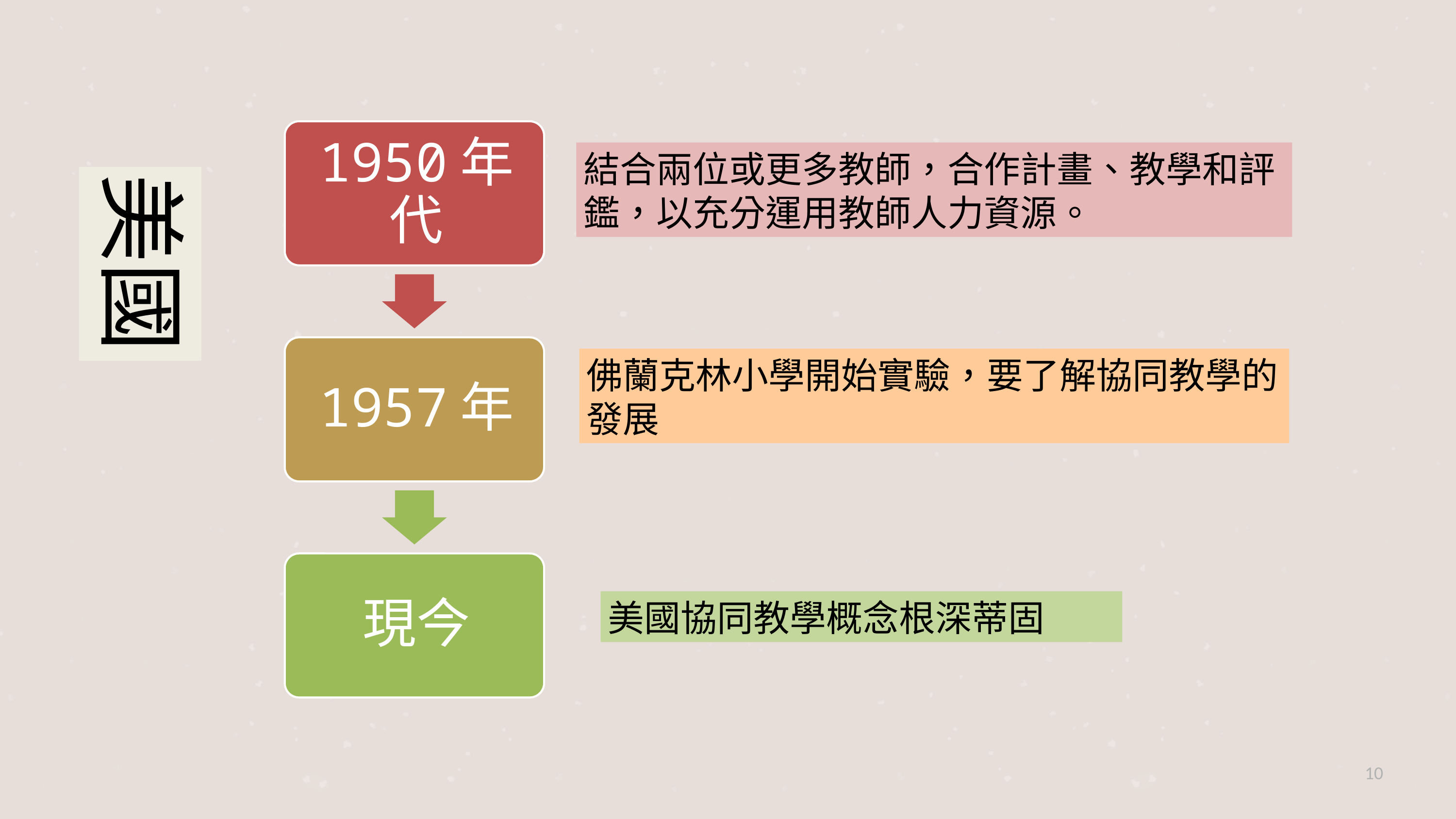

1950年代

1957年

現今
結合兩位或更多教師，合作計畫、教學和評鑑，以充分運用教師人力資源。
美國
佛蘭克林小學開始實驗，要了解協同教學的發展
美國協同教學概念根深蒂固
10